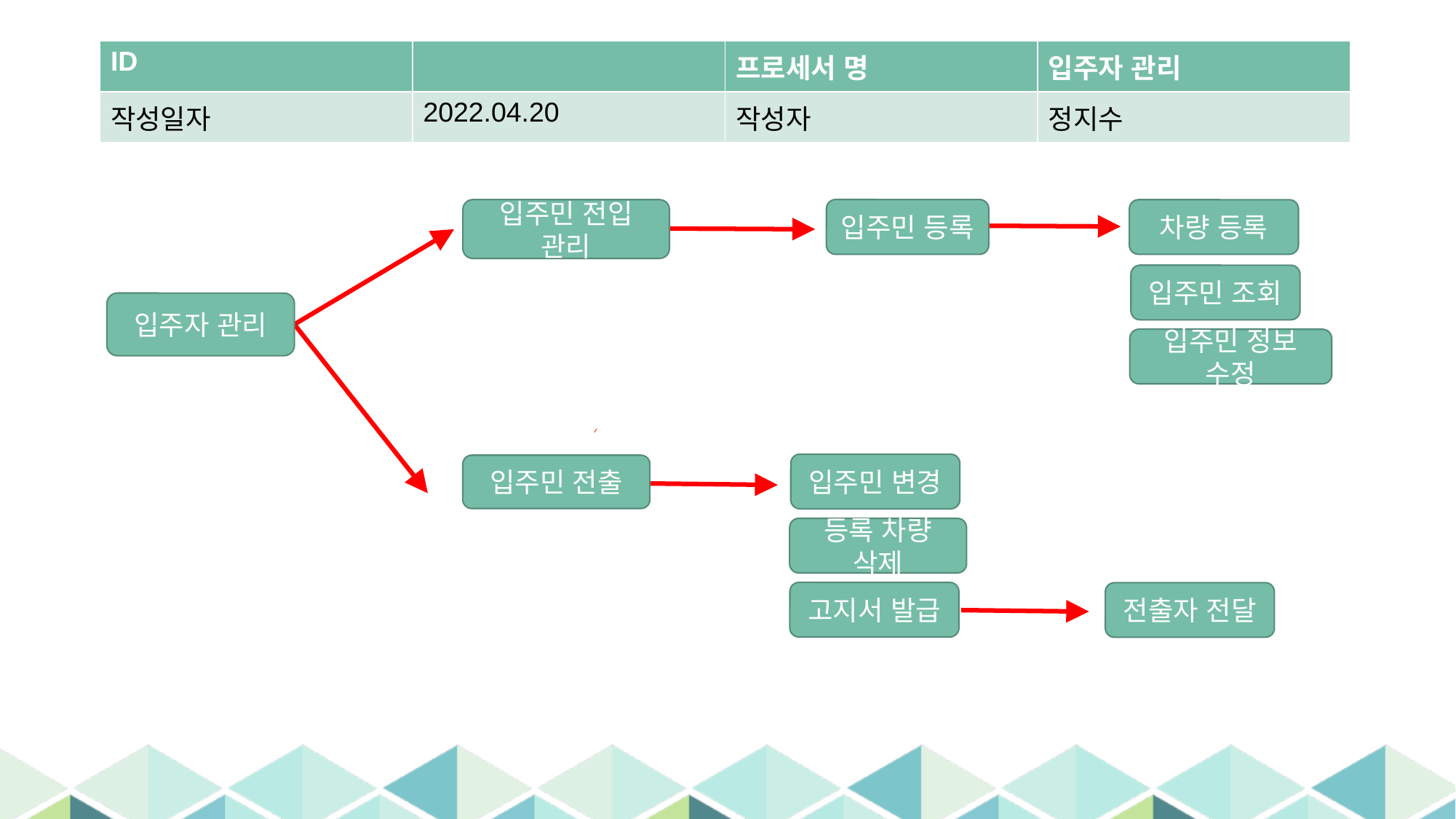

| ID |  | 프로세서 명 | 입주자 관리 |
| --- | --- | --- | --- |
| 작성일자 | 2022.04.20 | 작성자 | 정지수 |
입주민 등록
입주민 전입 관리
차량 등록
입주민 조회
입주자 관리
입주민 정보 수정
입주민 변경
입주민 전출
등록 차량 삭제
고지서 발급
전출자 전달